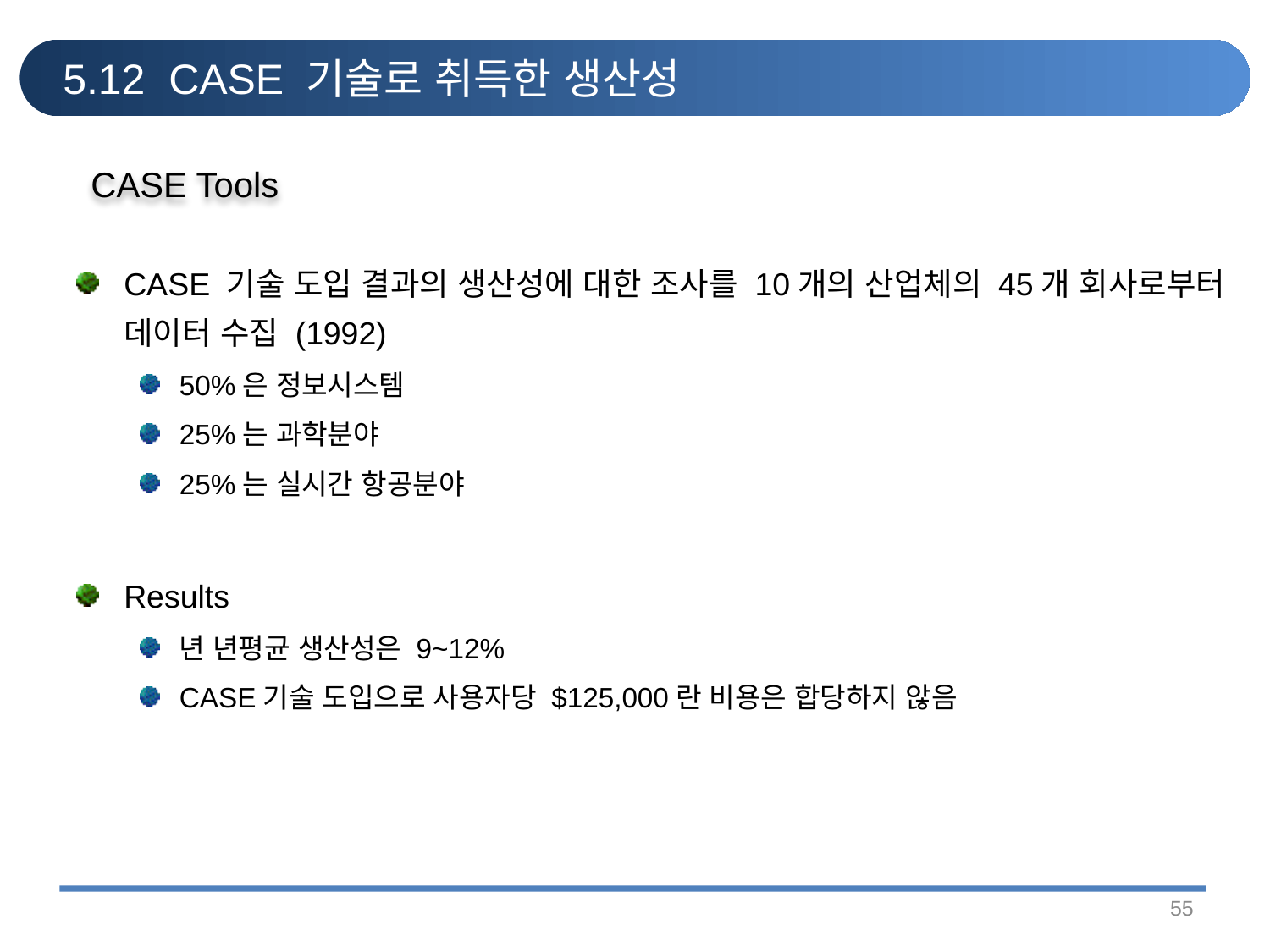

# 5.12  CASE 기술로 취득한 생산성
CASE Tools
CASE 기술 도입 결과의 생산성에 대한 조사를 10개의 산업체의 45개 회사로부터 데이터 수집 (1992)
50%은 정보시스템
25%는 과학분야
25%는 실시간 항공분야

Results
년 년평균 생산성은 9~12%
CASE기술 도입으로 사용자당 $125,000란 비용은 합당하지 않음
55